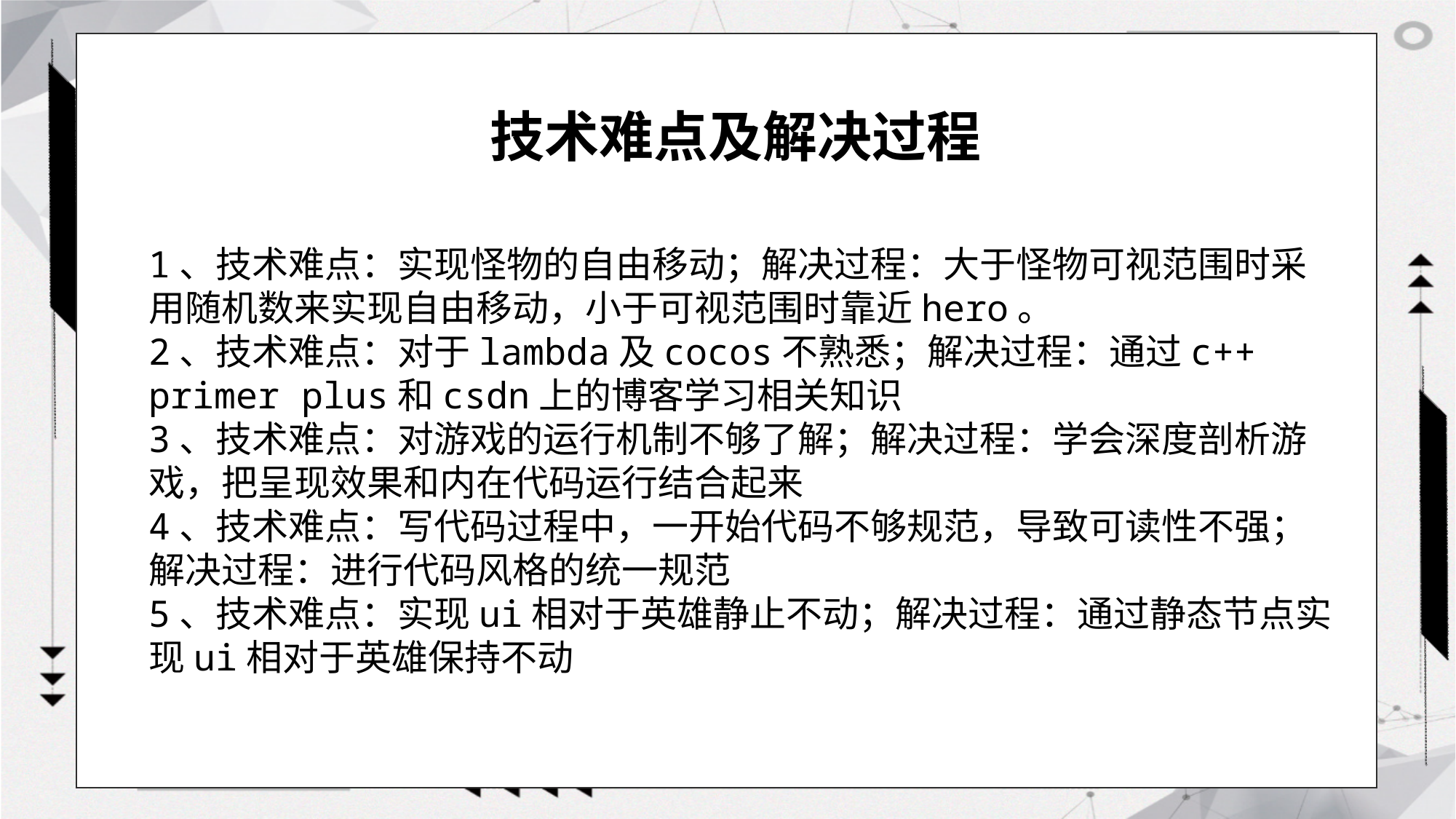

技术难点及解决过程
1、技术难点：实现怪物的自由移动；解决过程：大于怪物可视范围时采用随机数来实现自由移动，小于可视范围时靠近hero。
2、技术难点：对于lambda及cocos不熟悉；解决过程：通过c++ primer plus和csdn上的博客学习相关知识
3、技术难点：对游戏的运行机制不够了解；解决过程：学会深度剖析游戏，把呈现效果和内在代码运行结合起来
4、技术难点：写代码过程中，一开始代码不够规范，导致可读性不强；解决过程：进行代码风格的统一规范
5、技术难点：实现ui相对于英雄静止不动；解决过程：通过静态节点实现ui相对于英雄保持不动